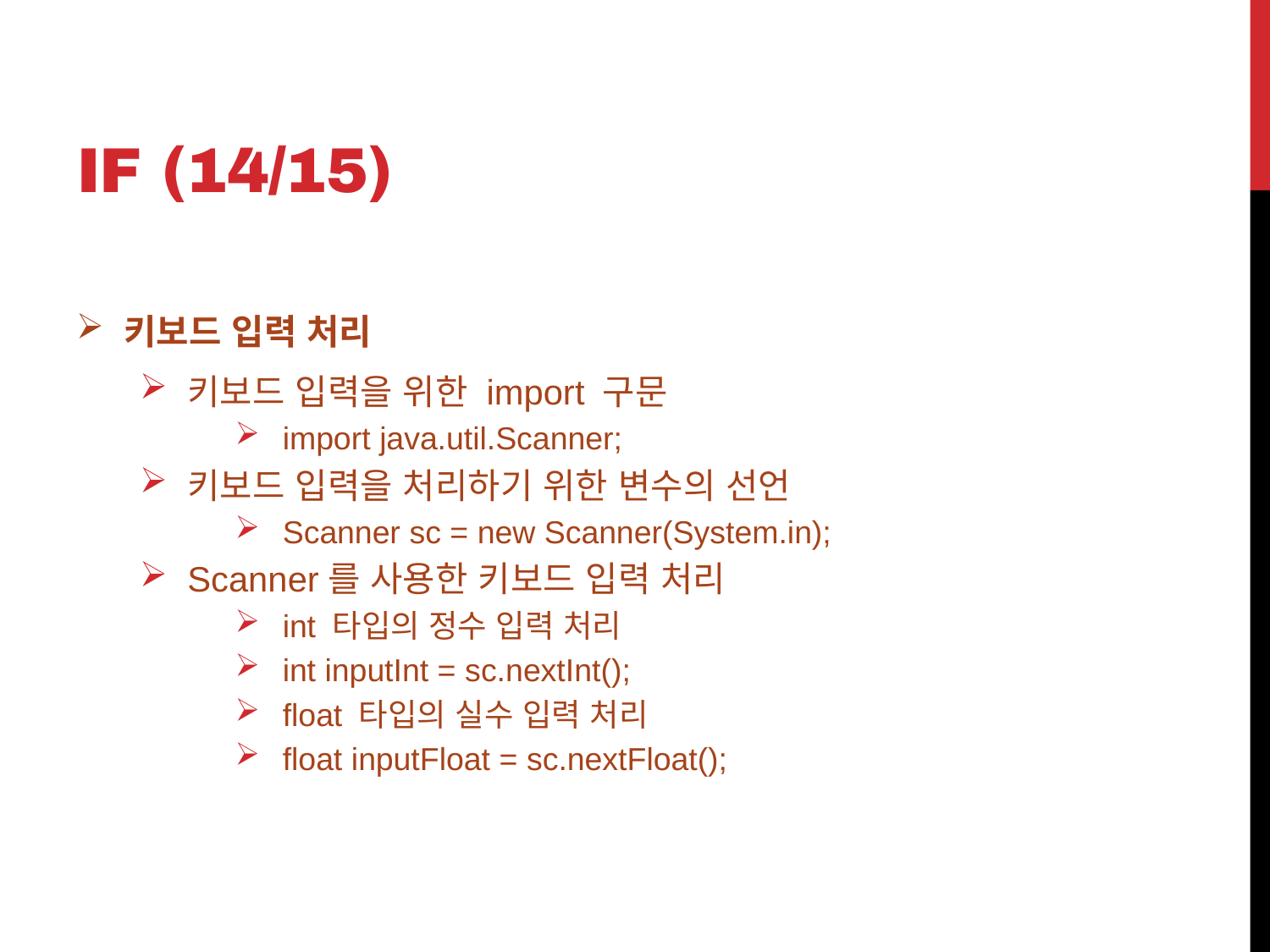

# if (14/15)

키보드 입력 처리
키보드 입력을 위한 import 구문
import java.util.Scanner;
키보드 입력을 처리하기 위한 변수의 선언
Scanner sc = new Scanner(System.in);
Scanner를 사용한 키보드 입력 처리
int 타입의 정수 입력 처리
int inputInt = sc.nextInt();
float 타입의 실수 입력 처리
float inputFloat = sc.nextFloat();